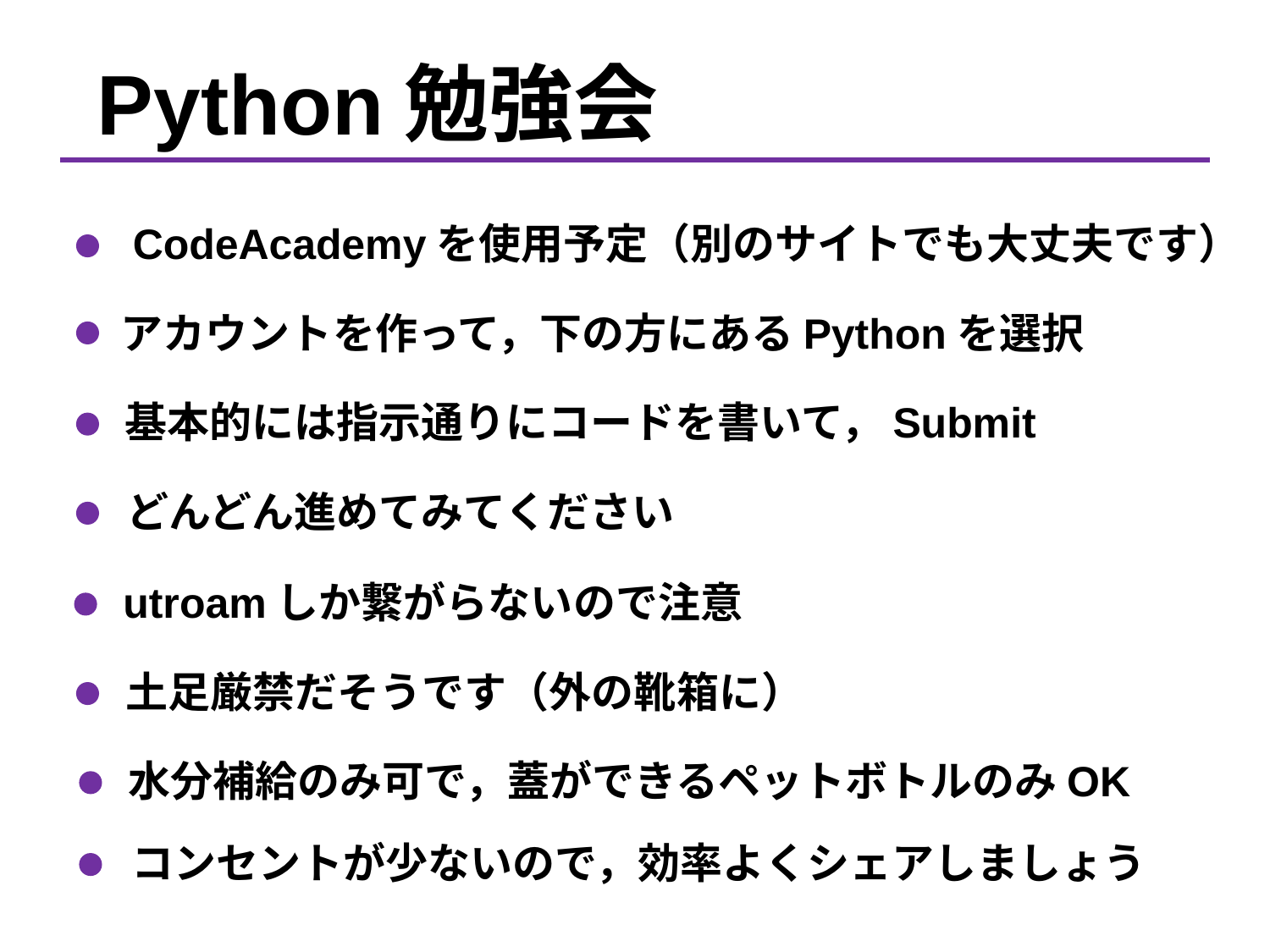

Python勉強会
CodeAcademyを使用予定（別のサイトでも大丈夫です）

アカウントを作って，下の方にあるPythonを選択

基本的には指示通りにコードを書いて，Submit

どんどん進めてみてください

utroamしか繋がらないので注意

土足厳禁だそうです（外の靴箱に）

水分補給のみ可で，蓋ができるペットボトルのみOK

コンセントが少ないので，効率よくシェアしましょう